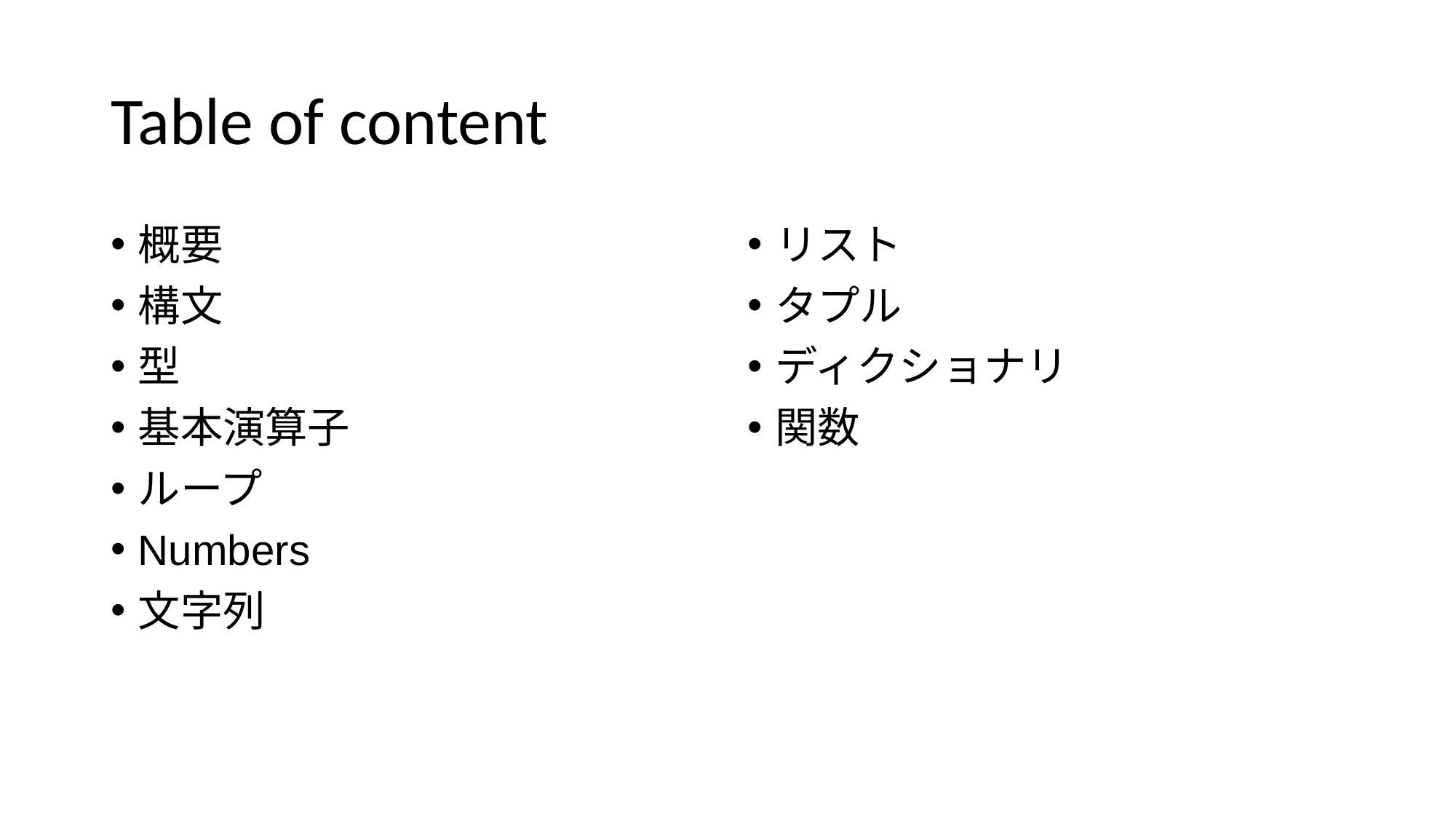

# Table of content
概要
構文
型
基本演算子
ループ
Numbers
文字列
リスト
タプル
ディクショナリ
関数